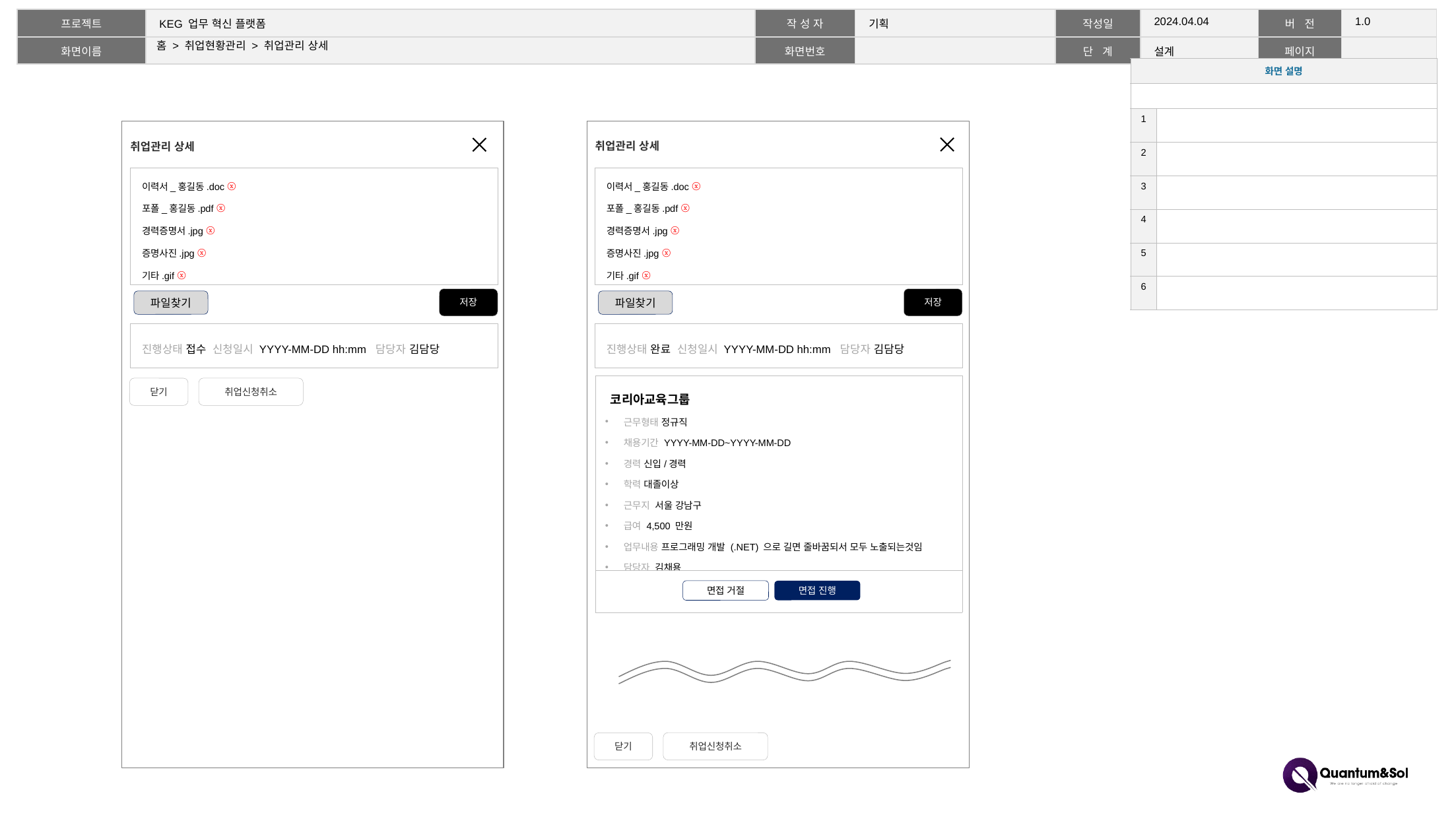

# 홈 > 취업현황관리 > 취업관리 상세
| 화면 설명 |  |
| --- | --- |
|  |  |
| 1 |  |
| 2 |  |
| 3 |  |
| 4 |  |
| 5 |  |
| 6 |  |
취업관리 상세
취업관리 상세
이력서_홍길동.doc ⓧ
포폴_홍길동.pdf ⓧ
경력증명서.jpg ⓧ
증명사진.jpg ⓧ
기타.gif ⓧ
이력서_홍길동.doc ⓧ
포폴_홍길동.pdf ⓧ
경력증명서.jpg ⓧ
증명사진.jpg ⓧ
기타.gif ⓧ
저장
저장
파일찾기
파일찾기
진행상태 접수  신청일시 YYYY-MM-DD hh:mm  담당자 김담당
진행상태 완료  신청일시 YYYY-MM-DD hh:mm  담당자 김담당
| 코리아교육그룹 근무형태 정규직 채용기간 YYYY-MM-DD~YYYY-MM-DD 경력 신입/경력 학력 대졸이상 근무지 서울 강남구 급여 4,500 만원 업무내용 프로그래밍 개발 (.NET) 으로 길면 줄바꿈되서 모두 노출되는것임 담당자 김채용 연락처 010-1234-5678 |
| --- |
|  |
취업신청취소
닫기
면접 거절
면접 진행

취업신청취소
닫기